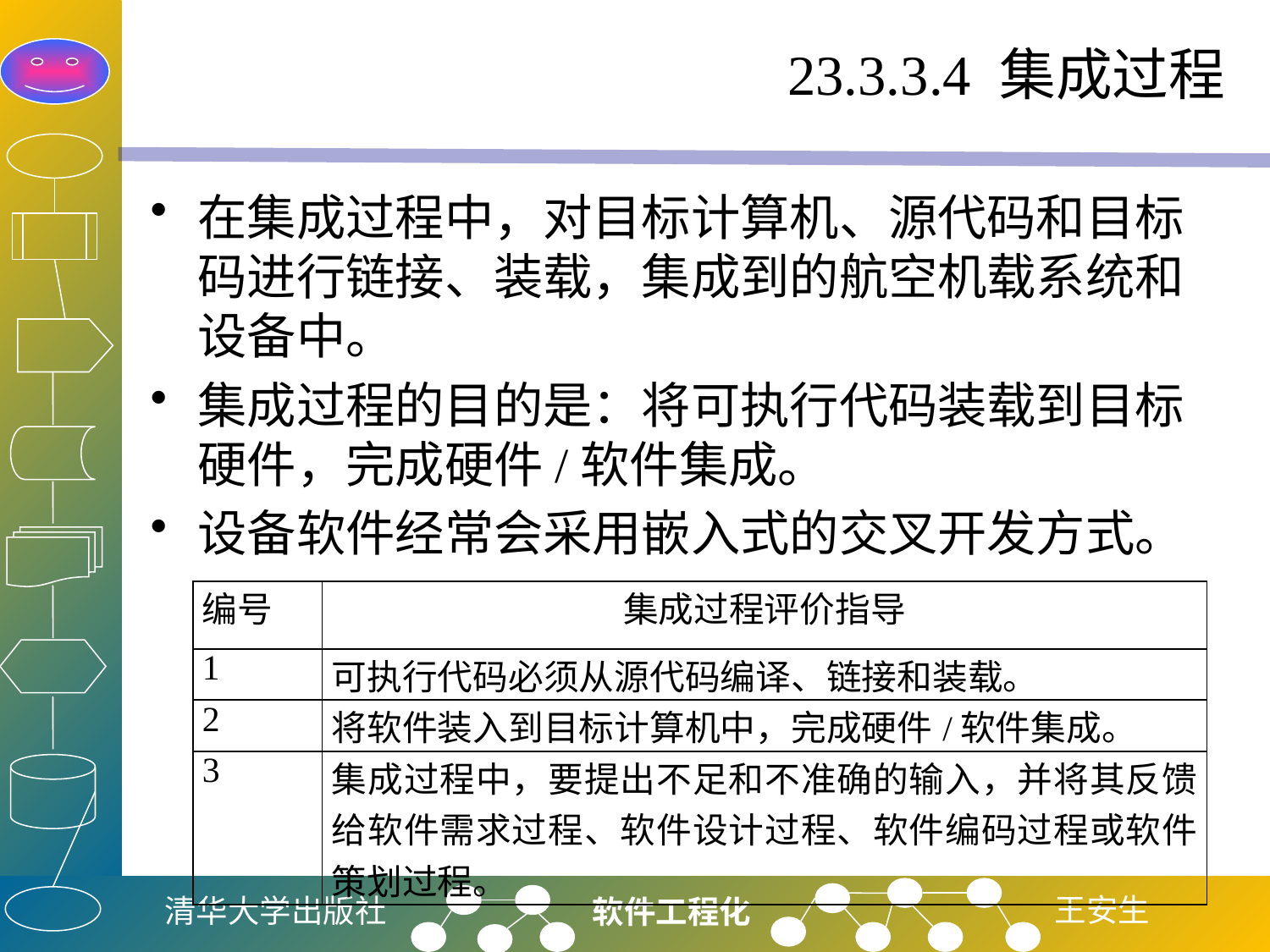

# 23.3.3.4 集成过程
在集成过程中，对目标计算机、源代码和目标码进行链接、装载，集成到的航空机载系统和设备中。
集成过程的目的是：将可执行代码装载到目标硬件，完成硬件/软件集成。
设备软件经常会采用嵌入式的交叉开发方式。
| 编号 | 集成过程评价指导 |
| --- | --- |
| 1 | 可执行代码必须从源代码编译、链接和装载。 |
| 2 | 将软件装入到目标计算机中，完成硬件/软件集成。 |
| 3 | 集成过程中，要提出不足和不准确的输入，并将其反馈给软件需求过程、软件设计过程、软件编码过程或软件策划过程。 |